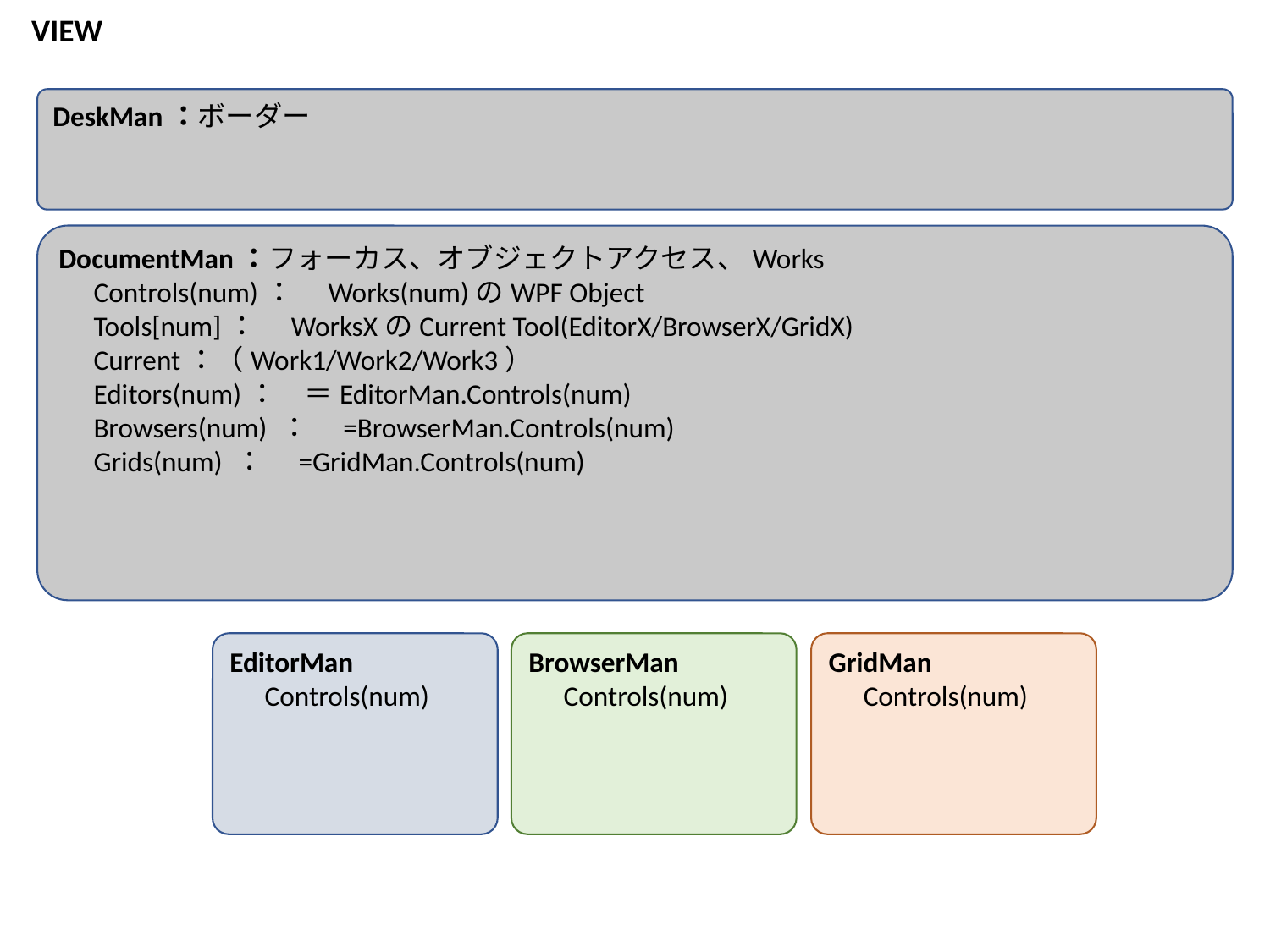

VIEW
DeskMan：ボーダー
DocumentMan：フォーカス、オブジェクトアクセス、Works
　Controls(num)：　Works(num)のWPF Object
　Tools[num]：　WorksXのCurrent Tool(EditorX/BrowserX/GridX)
　Current：（Work1/Work2/Work3）
　Editors(num)：　＝EditorMan.Controls(num)
　Browsers(num) ：　=BrowserMan.Controls(num)
　Grids(num) ：　=GridMan.Controls(num)

EditorMan
　Controls(num)
BrowserMan
　Controls(num)
GridMan
　Controls(num)